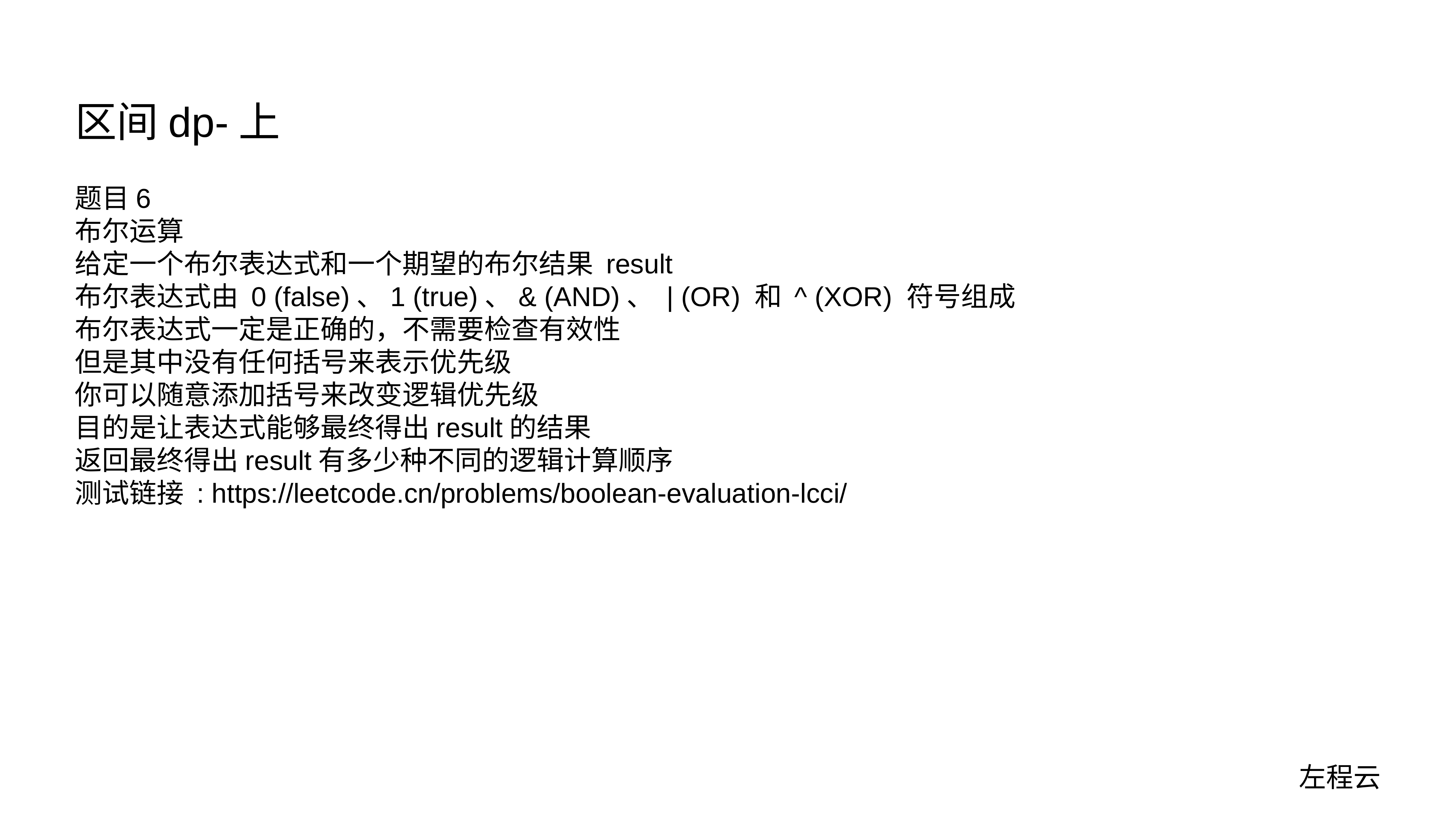

# 区间dp-上
题目6
布尔运算
给定一个布尔表达式和一个期望的布尔结果 result
布尔表达式由 0 (false)、1 (true)、& (AND)、 | (OR) 和 ^ (XOR) 符号组成
布尔表达式一定是正确的，不需要检查有效性
但是其中没有任何括号来表示优先级
你可以随意添加括号来改变逻辑优先级
目的是让表达式能够最终得出result的结果
返回最终得出result有多少种不同的逻辑计算顺序
测试链接 : https://leetcode.cn/problems/boolean-evaluation-lcci/
左程云